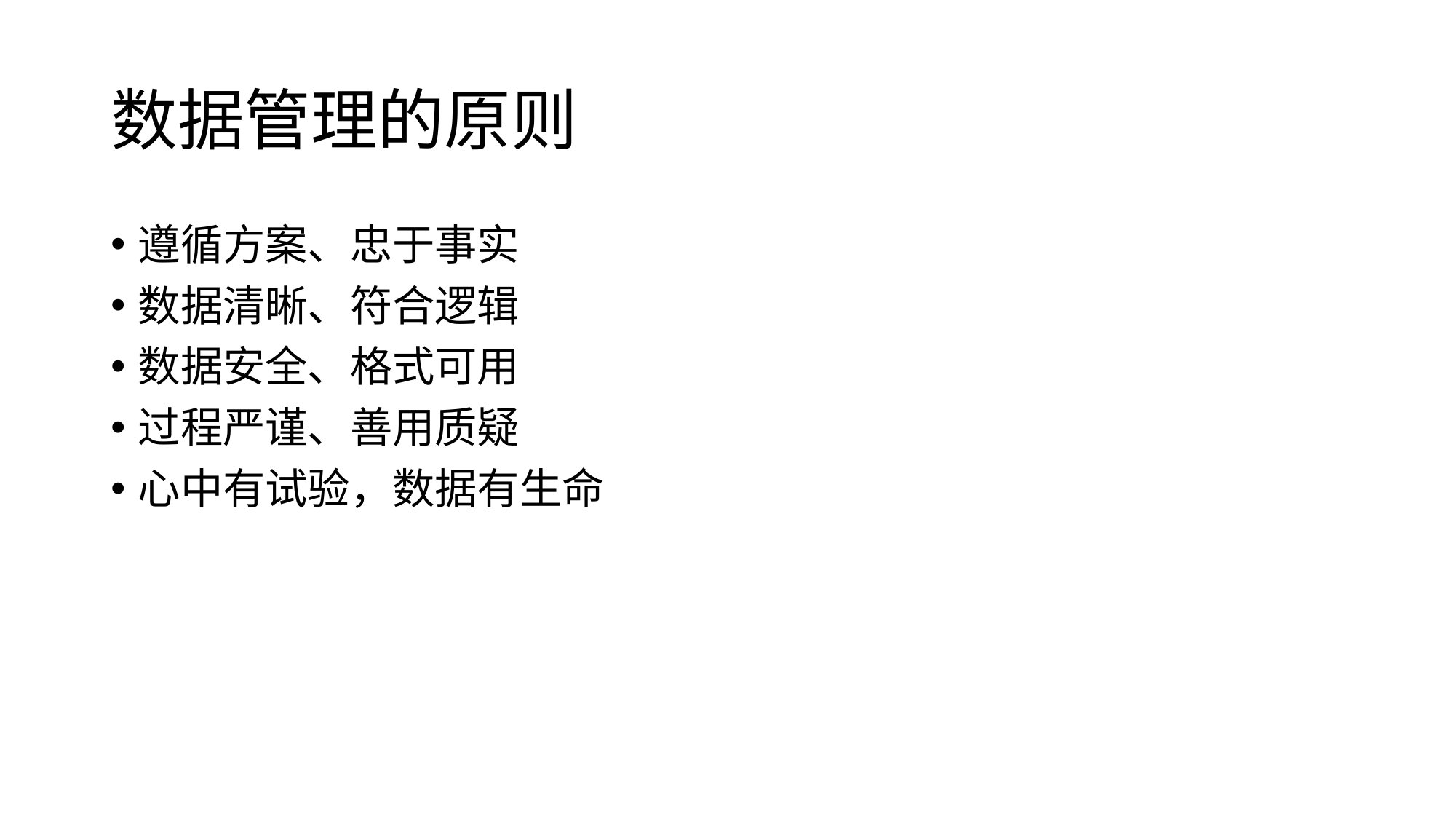

# 数据管理的原则
遵循方案、忠于事实
数据清晰、符合逻辑
数据安全、格式可用
过程严谨、善用质疑
心中有试验，数据有生命